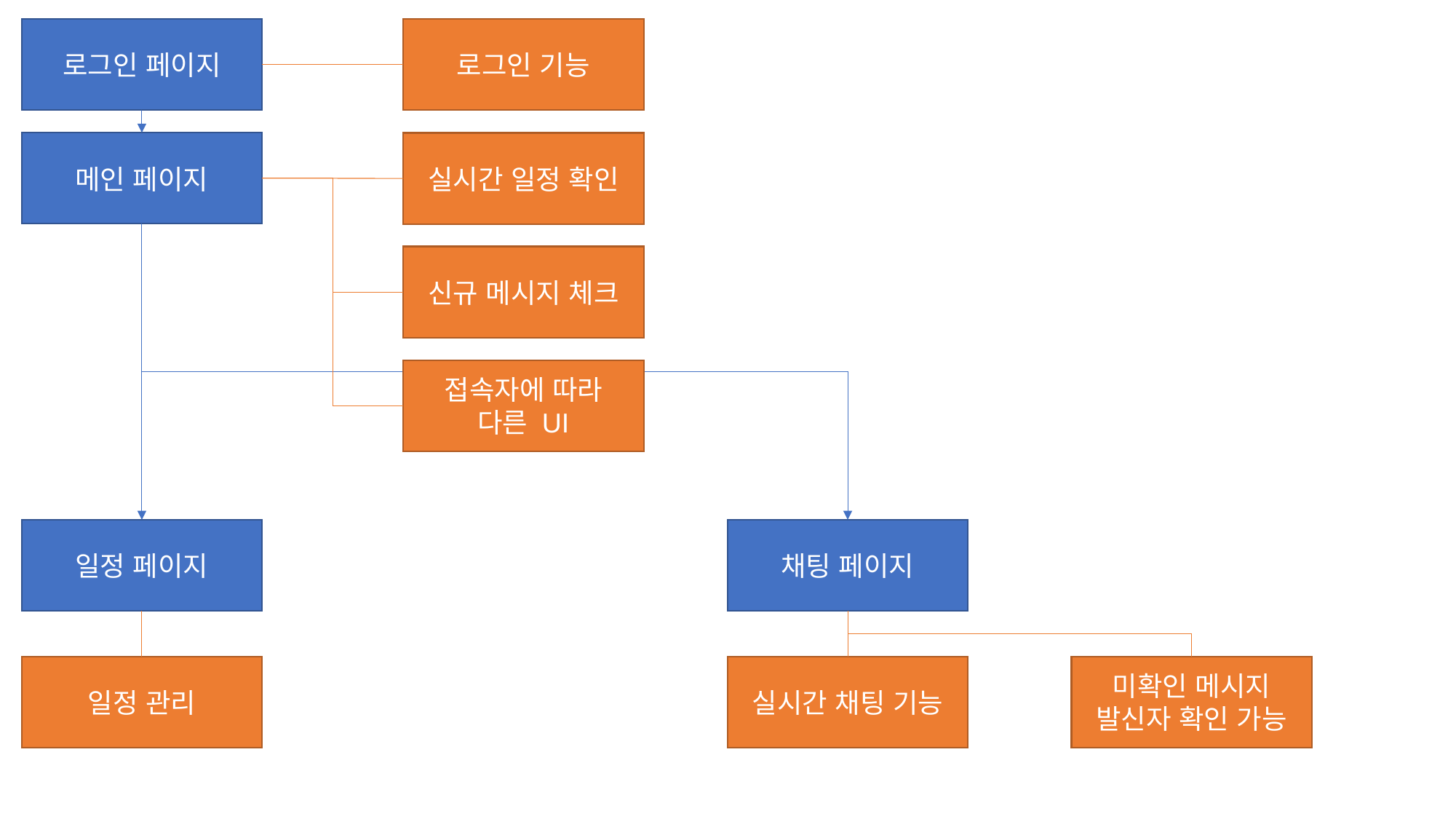

로그인 페이지
로그인 기능
메인 페이지
실시간 일정 확인
신규 메시지 체크
접속자에 따라
다른 UI
일정 페이지
채팅 페이지
일정 관리
실시간 채팅 기능
미확인 메시지
발신자 확인 가능